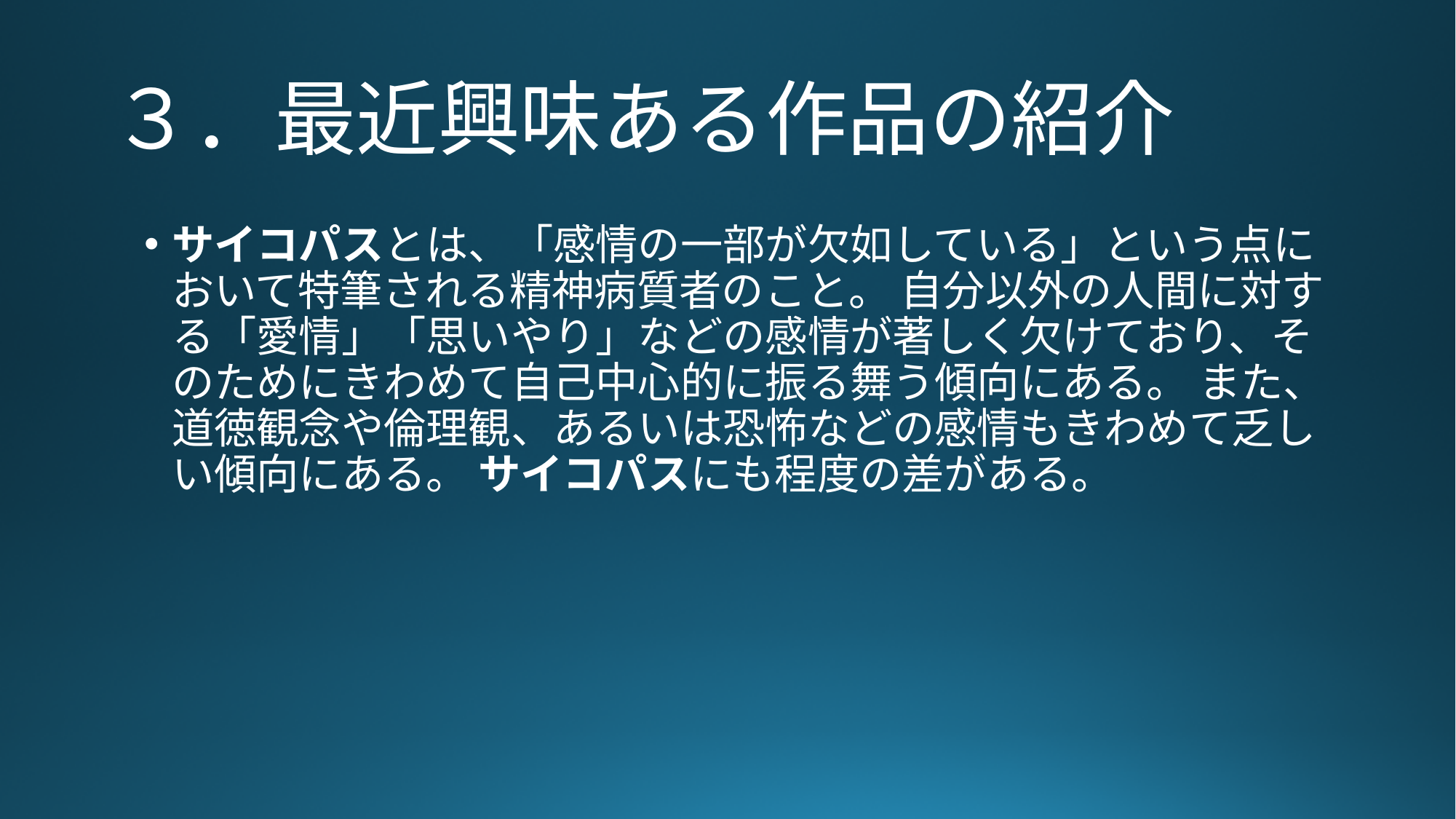

# ３．最近興味ある作品の紹介
サイコパスとは、「感情の一部が欠如している」という点において特筆される精神病質者のこと。 自分以外の人間に対する「愛情」「思いやり」などの感情が著しく欠けており、そのためにきわめて自己中心的に振る舞う傾向にある。 また、道徳観念や倫理観、あるいは恐怖などの感情もきわめて乏しい傾向にある。 サイコパスにも程度の差がある。